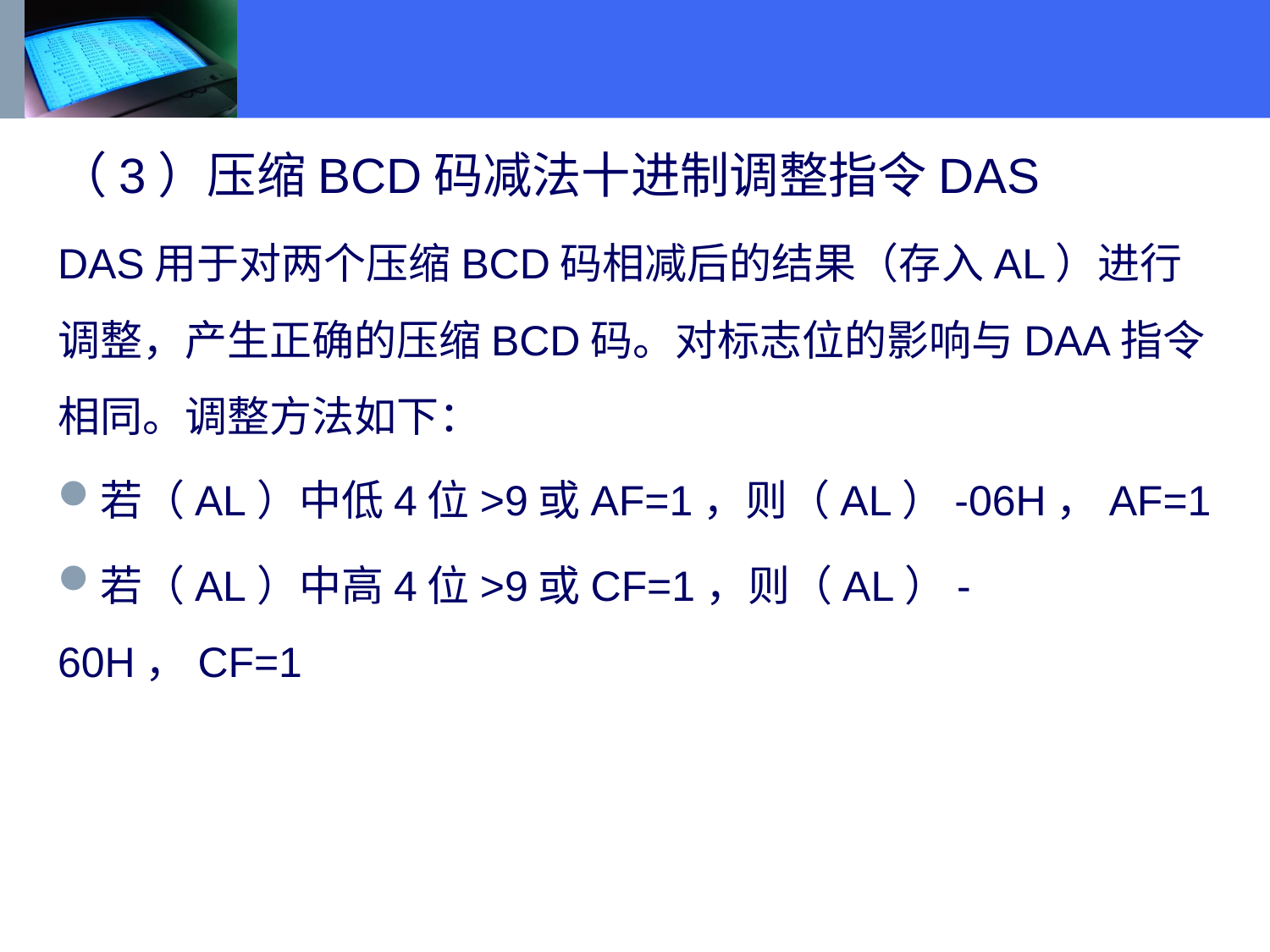

（3）压缩BCD码减法十进制调整指令DAS
DAS用于对两个压缩BCD码相减后的结果（存入AL）进行调整，产生正确的压缩BCD码。对标志位的影响与DAA指令相同。调整方法如下：
若（AL）中低4位>9或AF=1，则（AL）-06H，AF=1
若（AL）中高4位>9或CF=1，则（AL）-60H，CF=1